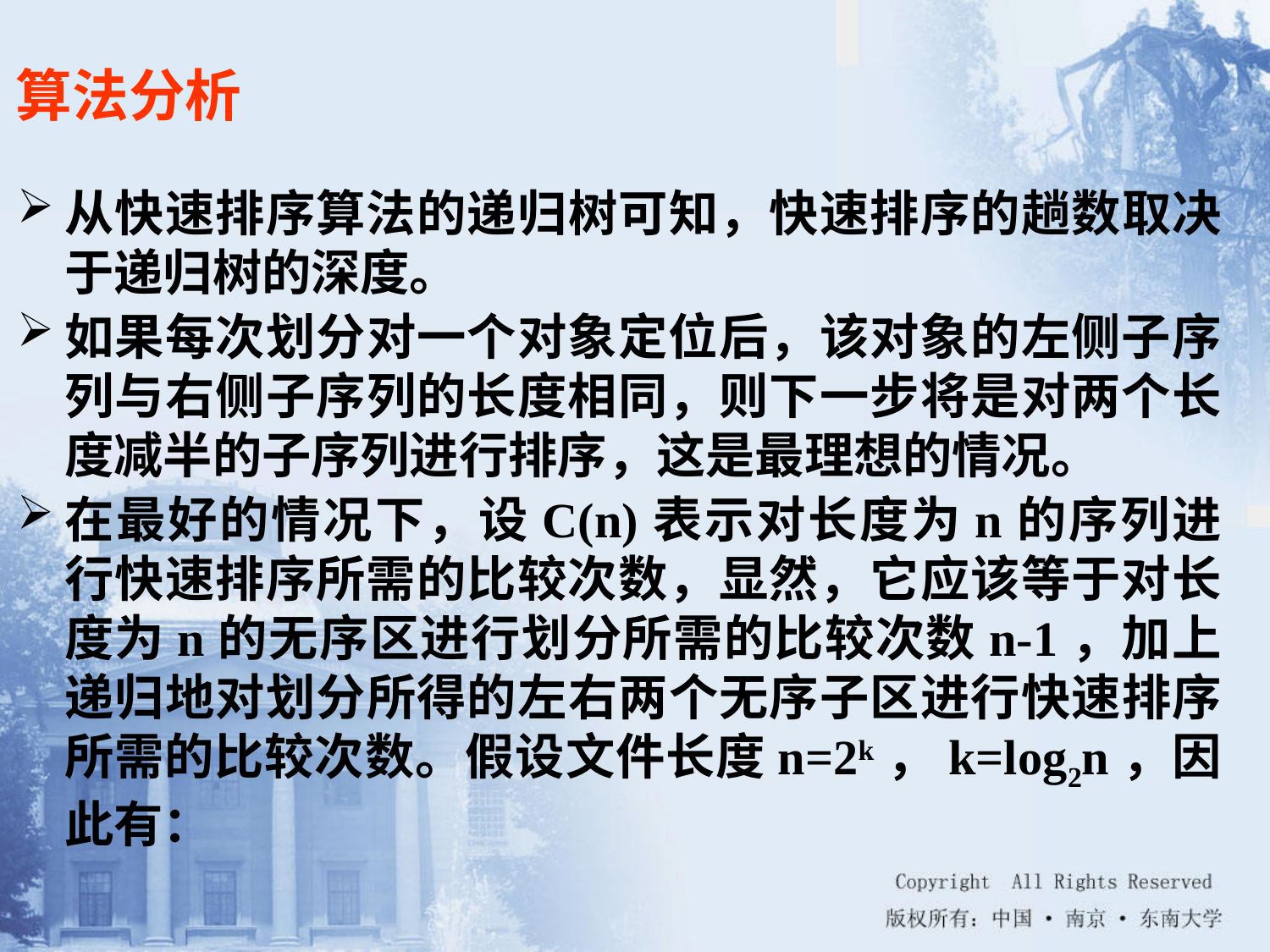

# 算法分析
从快速排序算法的递归树可知，快速排序的趟数取决于递归树的深度。
如果每次划分对一个对象定位后，该对象的左侧子序列与右侧子序列的长度相同，则下一步将是对两个长度减半的子序列进行排序，这是最理想的情况。
在最好的情况下，设C(n)表示对长度为n的序列进行快速排序所需的比较次数，显然，它应该等于对长度为n的无序区进行划分所需的比较次数n-1，加上递归地对划分所得的左右两个无序子区进行快速排序所需的比较次数。假设文件长度n=2k，k=log2n，因此有：